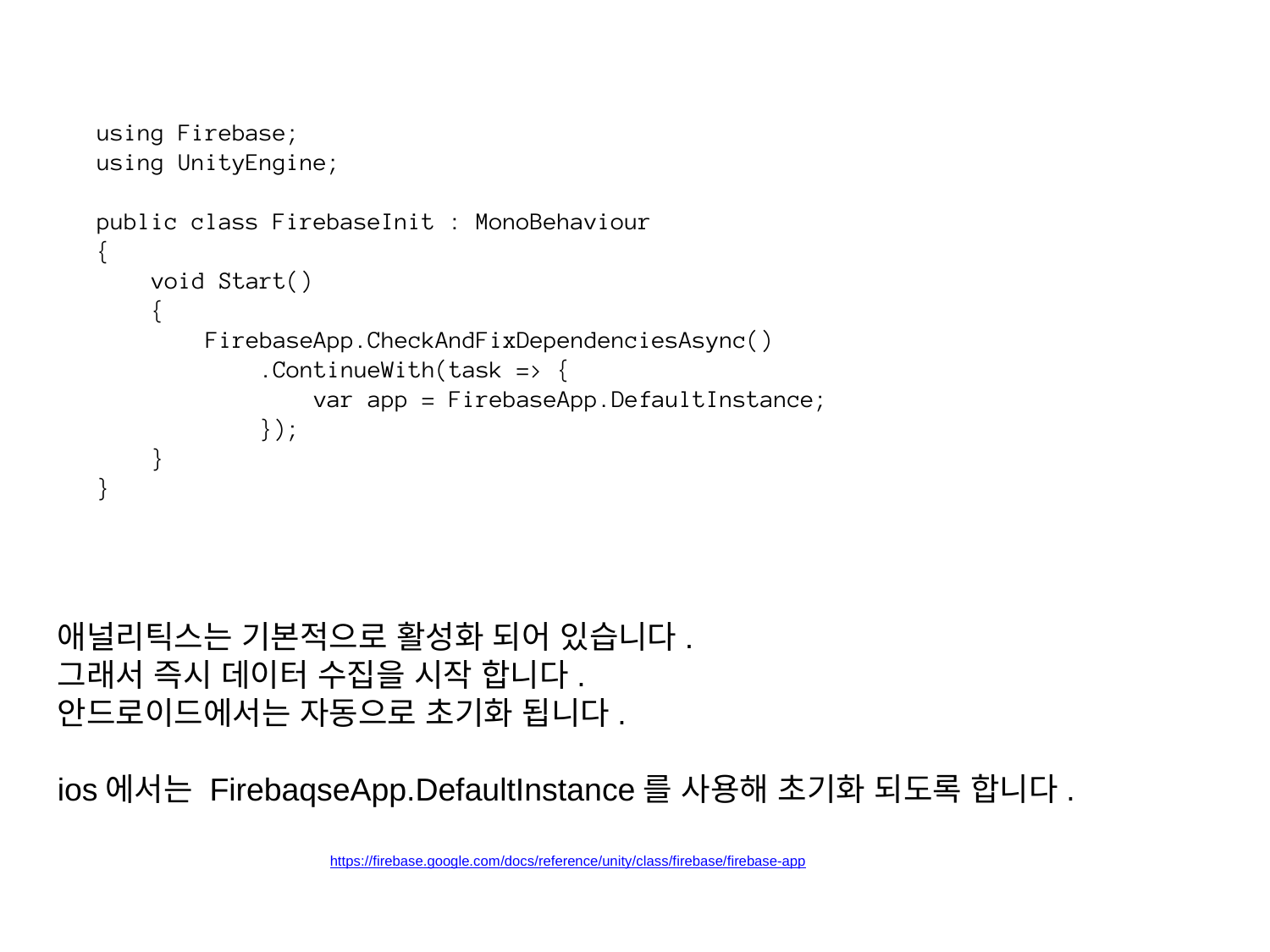

using Firebase;
using UnityEngine;

public class FirebaseInit : MonoBehaviour
{
    void Start()
    {
        FirebaseApp.CheckAndFixDependenciesAsync()
            .ContinueWith(task => {
                var app = FirebaseApp.DefaultInstance;
            });
    }
}
애널리틱스는 기본적으로 활성화 되어 있습니다.
그래서 즉시 데이터 수집을 시작 합니다.
안드로이드에서는 자동으로 초기화 됩니다.

ios에서는 FirebaqseApp.DefaultInstance를 사용해 초기화 되도록 합니다.
https://firebase.google.com/docs/reference/unity/class/firebase/firebase-app